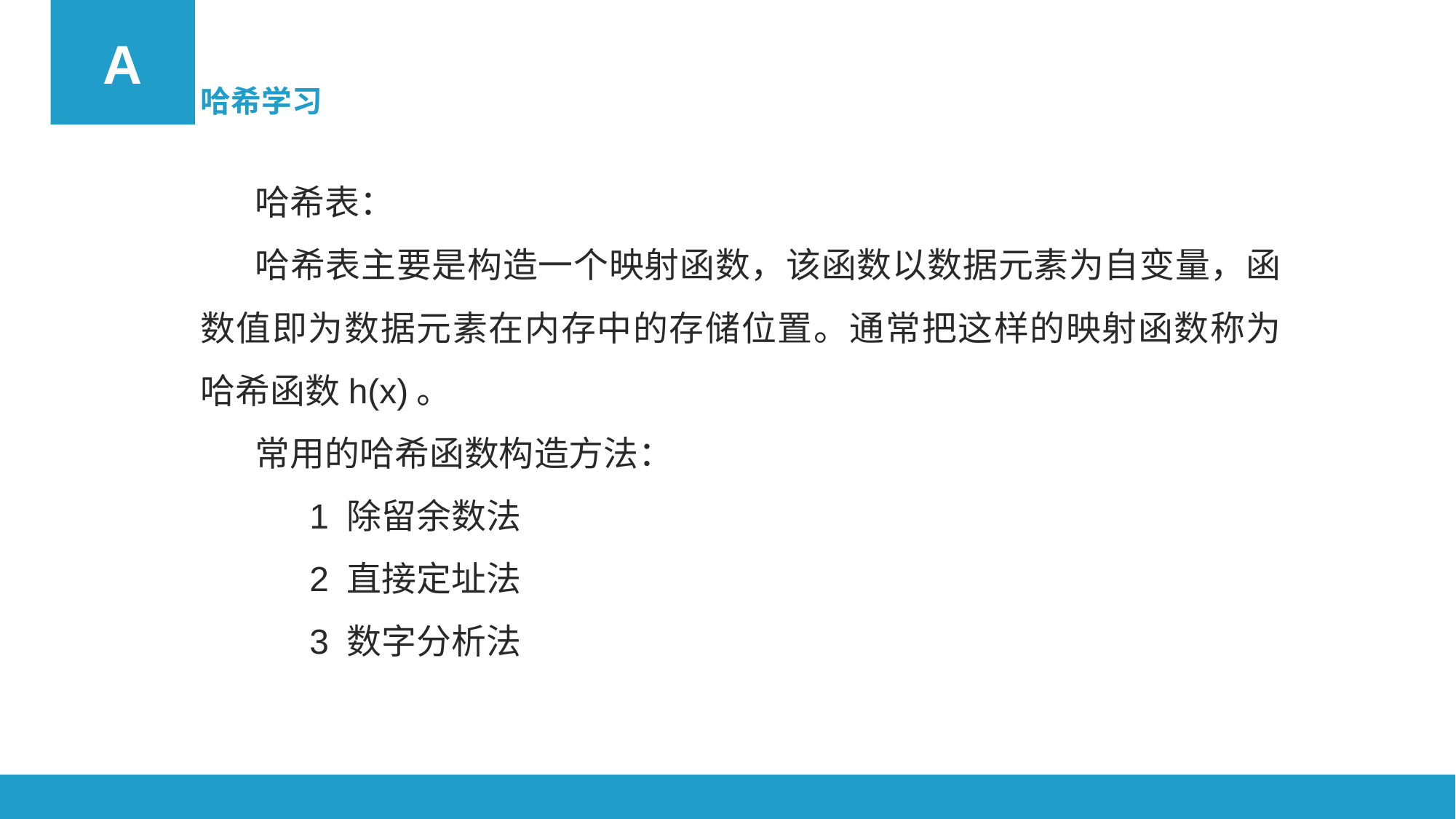

A
哈希学习
哈希表：
哈希表主要是构造一个映射函数，该函数以数据元素为自变量，函数值即为数据元素在内存中的存储位置。通常把这样的映射函数称为哈希函数h(x)。
常用的哈希函数构造方法：
	1 除留余数法
	2 直接定址法
	3 数字分析法